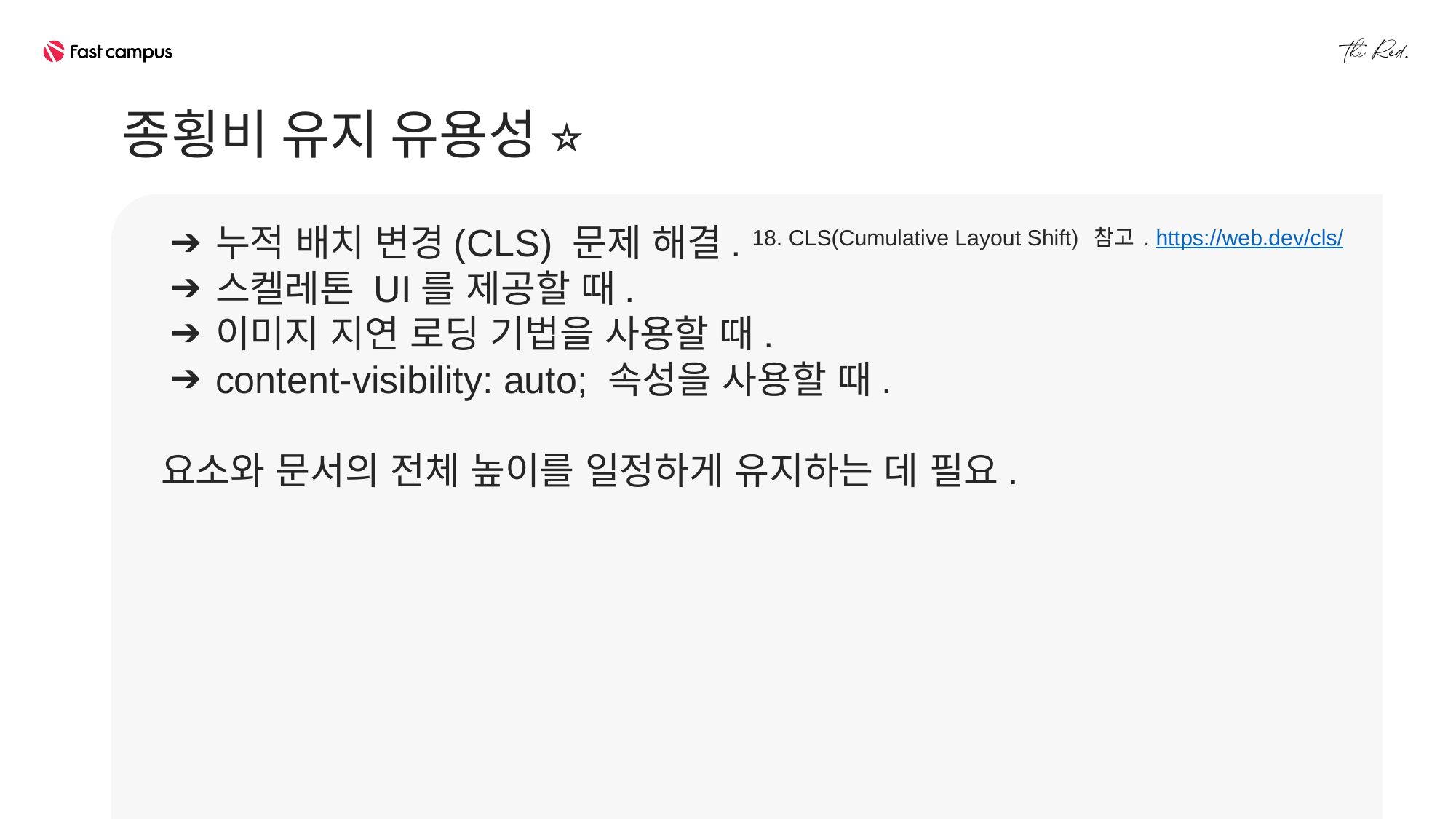

종횡비 유지 유용성 ⭐
누적 배치 변경(CLS) 문제 해결. 18. CLS(Cumulative Layout Shift) 참고. https://web.dev/cls/
스켈레톤 UI를 제공할 때.
이미지 지연 로딩 기법을 사용할 때.
content-visibility: auto; 속성을 사용할 때.

요소와 문서의 전체 높이를 일정하게 유지하는 데 필요.